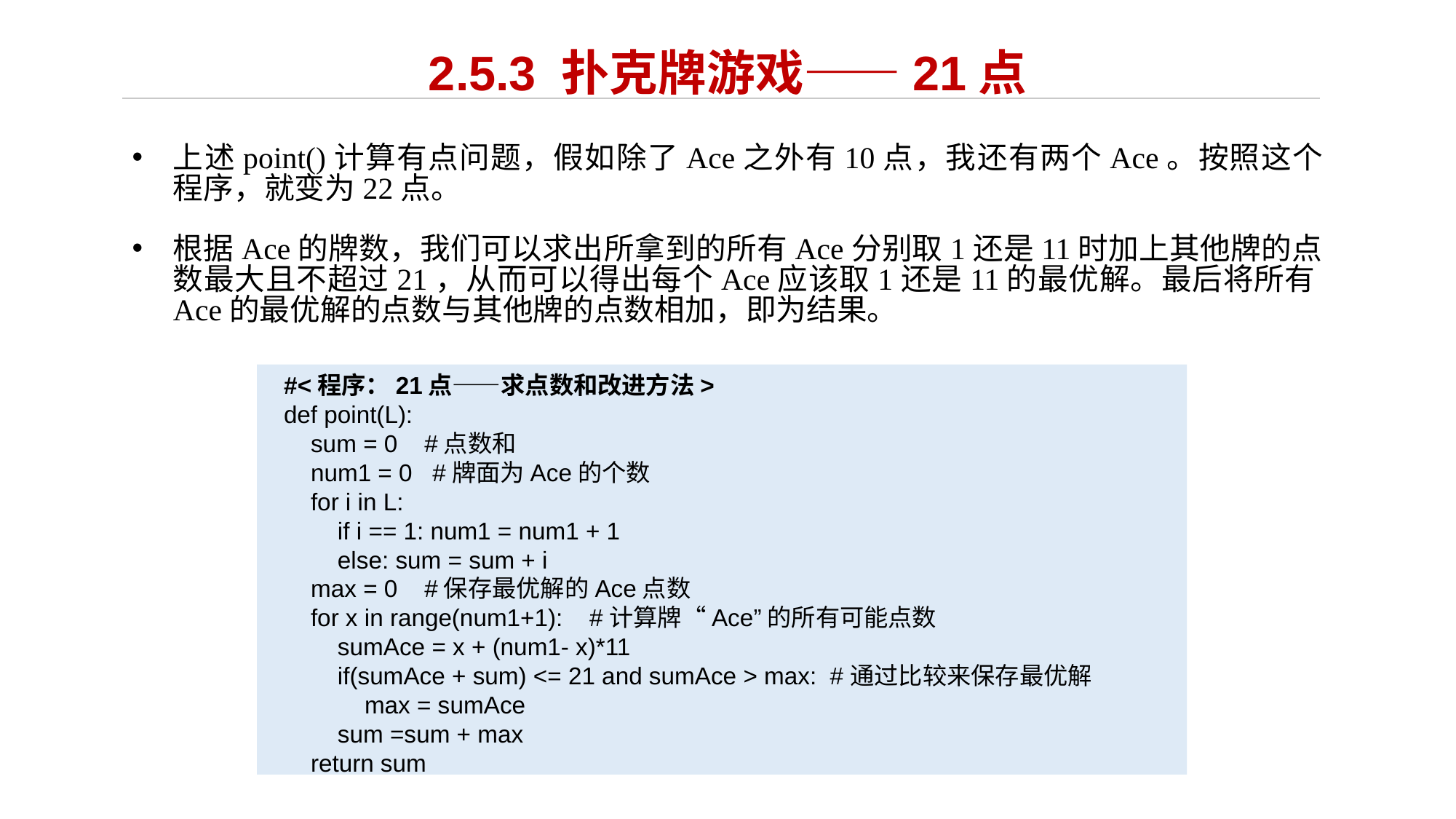

# 2.5.3 扑克牌游戏——21点
上述point()计算有点问题，假如除了Ace之外有10点，我还有两个Ace。按照这个程序，就变为22点。

根据Ace的牌数，我们可以求出所拿到的所有Ace分别取1还是11时加上其他牌的点数最大且不超过21，从而可以得出每个Ace应该取1还是11的最优解。最后将所有Ace的最优解的点数与其他牌的点数相加，即为结果。
#<程序：21点——求点数和改进方法>
def point(L):
    sum = 0    #点数和
    num1 = 0   #牌面为Ace的个数
    for i in L:
        if i == 1: num1 = num1 + 1
        else: sum = sum + i
    max = 0    #保存最优解的Ace点数
    for x in range(num1+1):    #计算牌“Ace”的所有可能点数
        sumAce = x + (num1- x)*11
        if(sumAce + sum) <= 21 and sumAce > max:  #通过比较来保存最优解
            max = sumAce
        sum =sum + max
    return sum